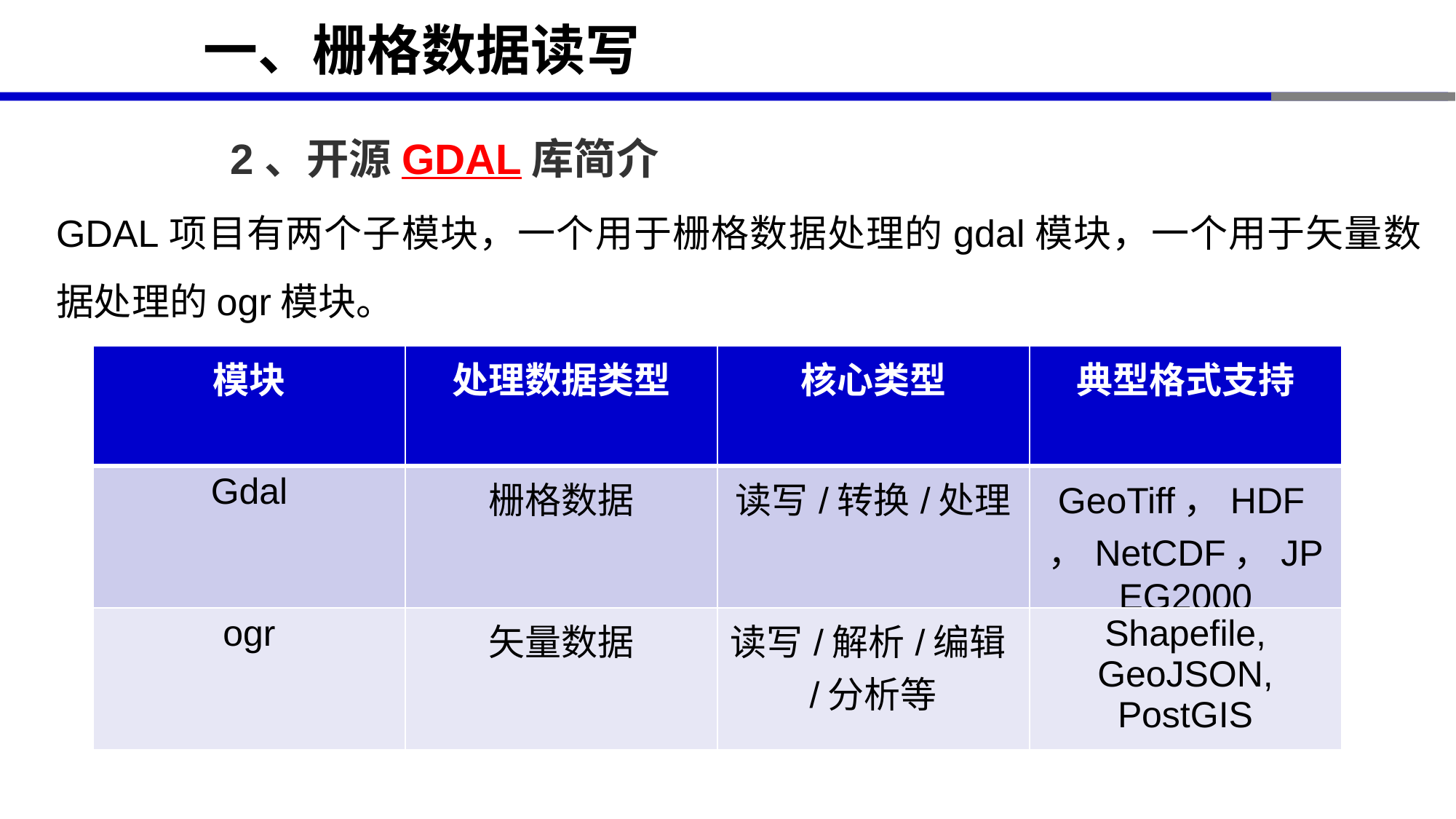

# 一、栅格数据读写
2、开源GDAL库简介
GDAL项目有两个子模块，一个用于栅格数据处理的gdal模块，一个用于矢量数据处理的ogr模块。
| 模块 | 处理数据类型 | 核心类型 | 典型格式支持 |
| --- | --- | --- | --- |
| Gdal | 栅格数据 | 读写/转换/处理 | GeoTiff，HDF，NetCDF，JPEG2000 |
| ogr | 矢量数据 | 读写/解析/编辑/分析等 | Shapefile, GeoJSON, PostGIS |